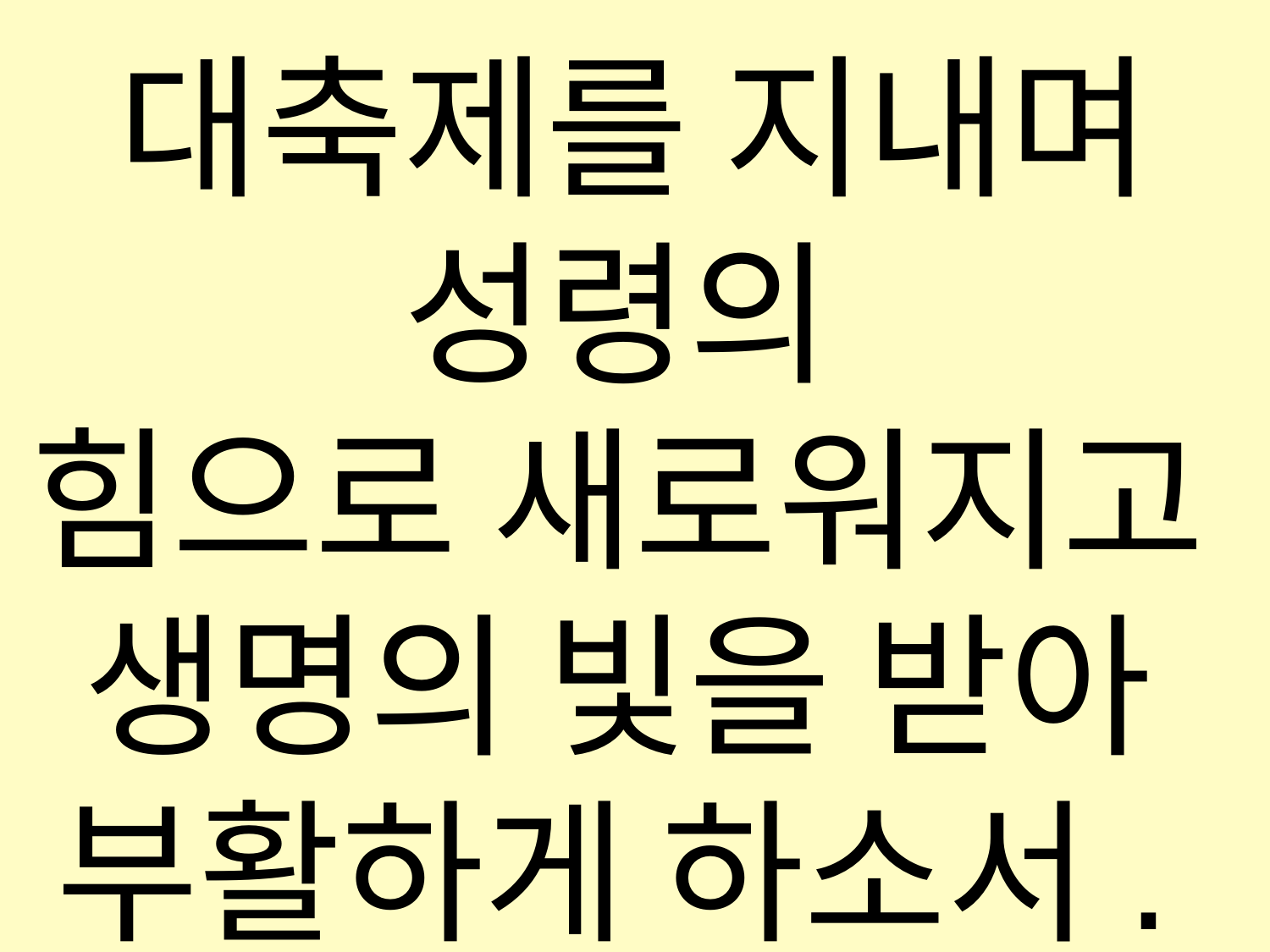

대축제를 지내며 성령의
힘으로 새로워지고
생명의 빛을 받아
부활하게 하소서.